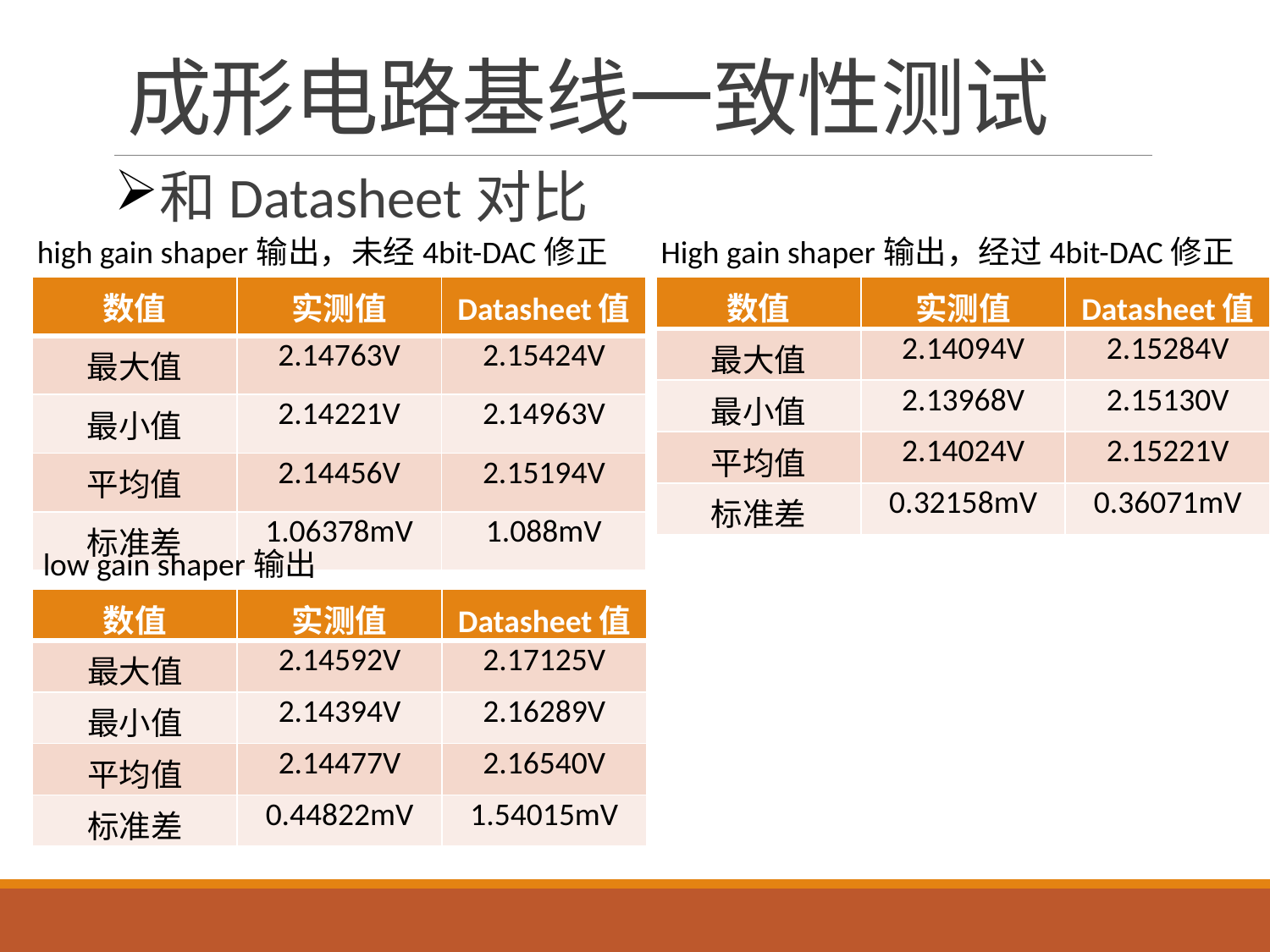

# 成形电路基线一致性测试
和Datasheet对比
high gain shaper输出，未经4bit-DAC修正
High gain shaper输出，经过4bit-DAC修正
| 数值 | 实测值 | Datasheet值 |
| --- | --- | --- |
| 最大值 | 2.14763V | 2.15424V |
| 最小值 | 2.14221V | 2.14963V |
| 平均值 | 2.14456V | 2.15194V |
| 标准差 | 1.06378mV | 1.088mV |
| 数值 | 实测值 | Datasheet值 |
| --- | --- | --- |
| 最大值 | 2.14094V | 2.15284V |
| 最小值 | 2.13968V | 2.15130V |
| 平均值 | 2.14024V | 2.15221V |
| 标准差 | 0.32158mV | 0.36071mV |
low gain shaper输出
| 数值 | 实测值 | Datasheet值 |
| --- | --- | --- |
| 最大值 | 2.14592V | 2.17125V |
| 最小值 | 2.14394V | 2.16289V |
| 平均值 | 2.14477V | 2.16540V |
| 标准差 | 0.44822mV | 1.54015mV |